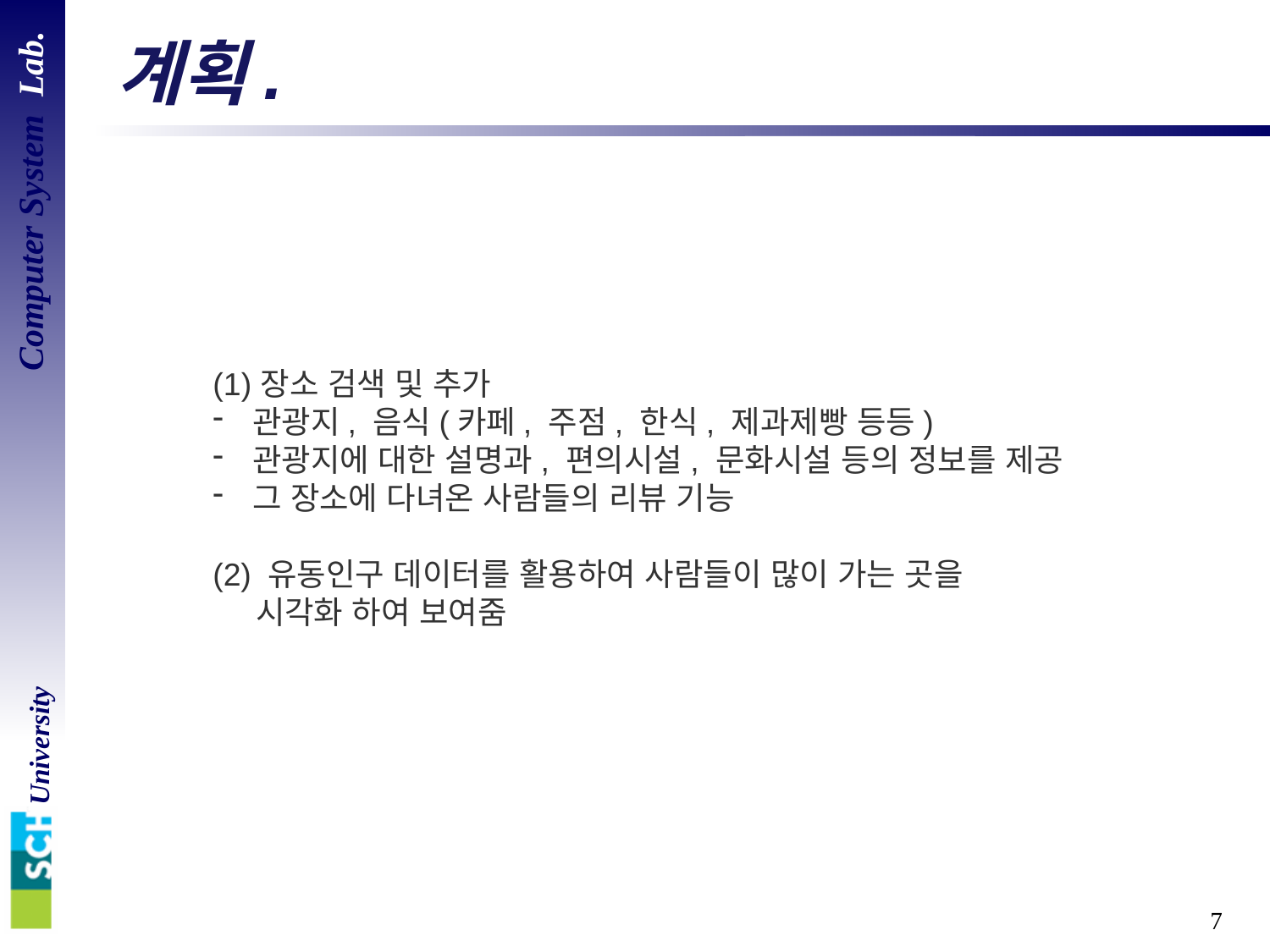

# 계획.

장소 검색 및 추가
관광지, 음식(카페, 주점, 한식, 제과제빵 등등)
관광지에 대한 설명과, 편의시설, 문화시설 등의 정보를 제공
그 장소에 다녀온 사람들의 리뷰 기능

(2) 유동인구 데이터를 활용하여 사람들이 많이 가는 곳을
    시각화 하여 보여줌